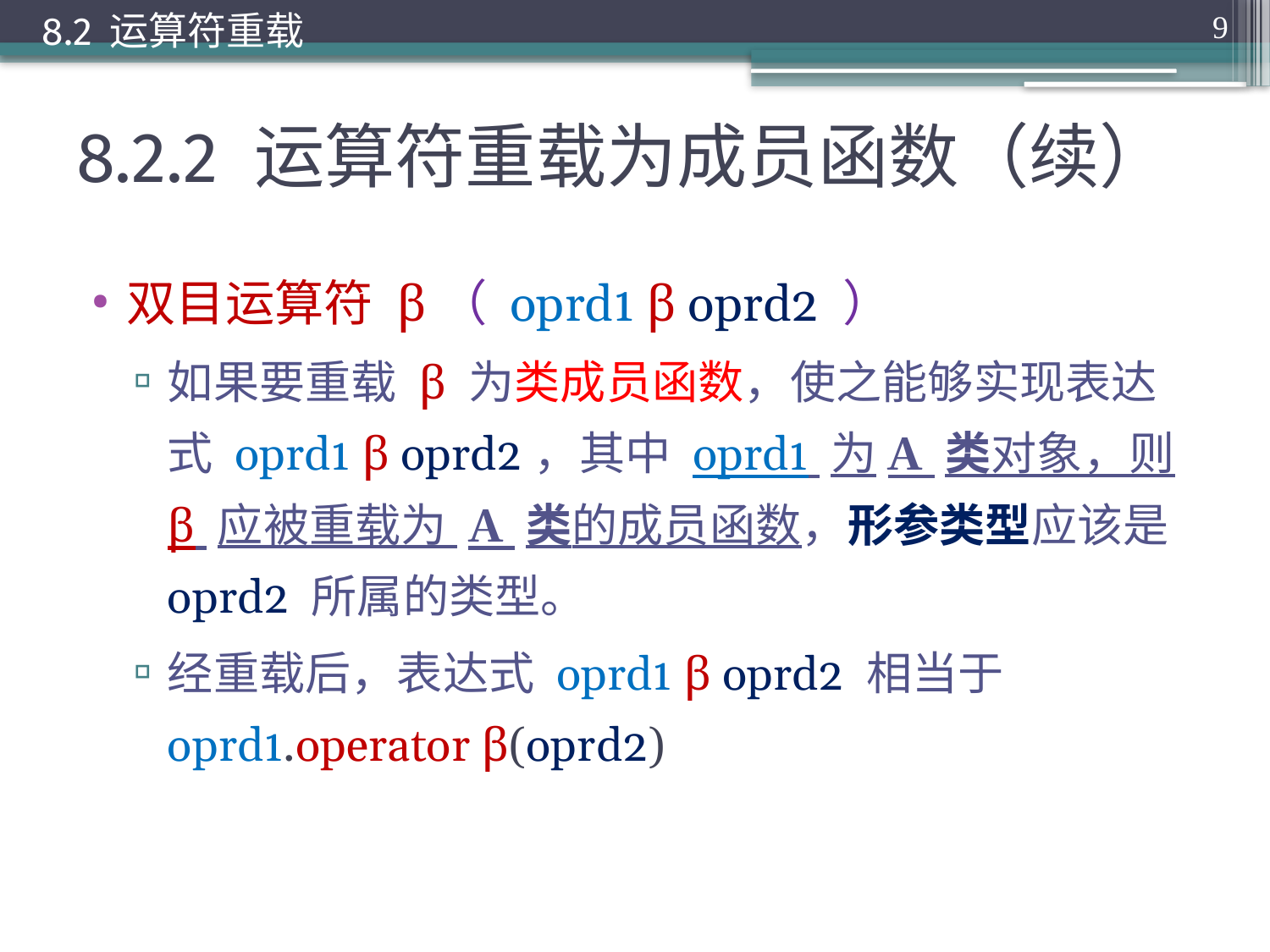

8.2 运算符重载
9
# 8.2.2 运算符重载为成员函数（续）
双目运算符 β（ oprd1 β oprd2 ）
如果要重载 β 为类成员函数，使之能够实现表达式 oprd1 β oprd2，其中 oprd1 为A 类对象，则 β 应被重载为 A 类的成员函数，形参类型应该是 oprd2 所属的类型。
经重载后，表达式 oprd1 β oprd2 相当于 oprd1.operator β(oprd2)